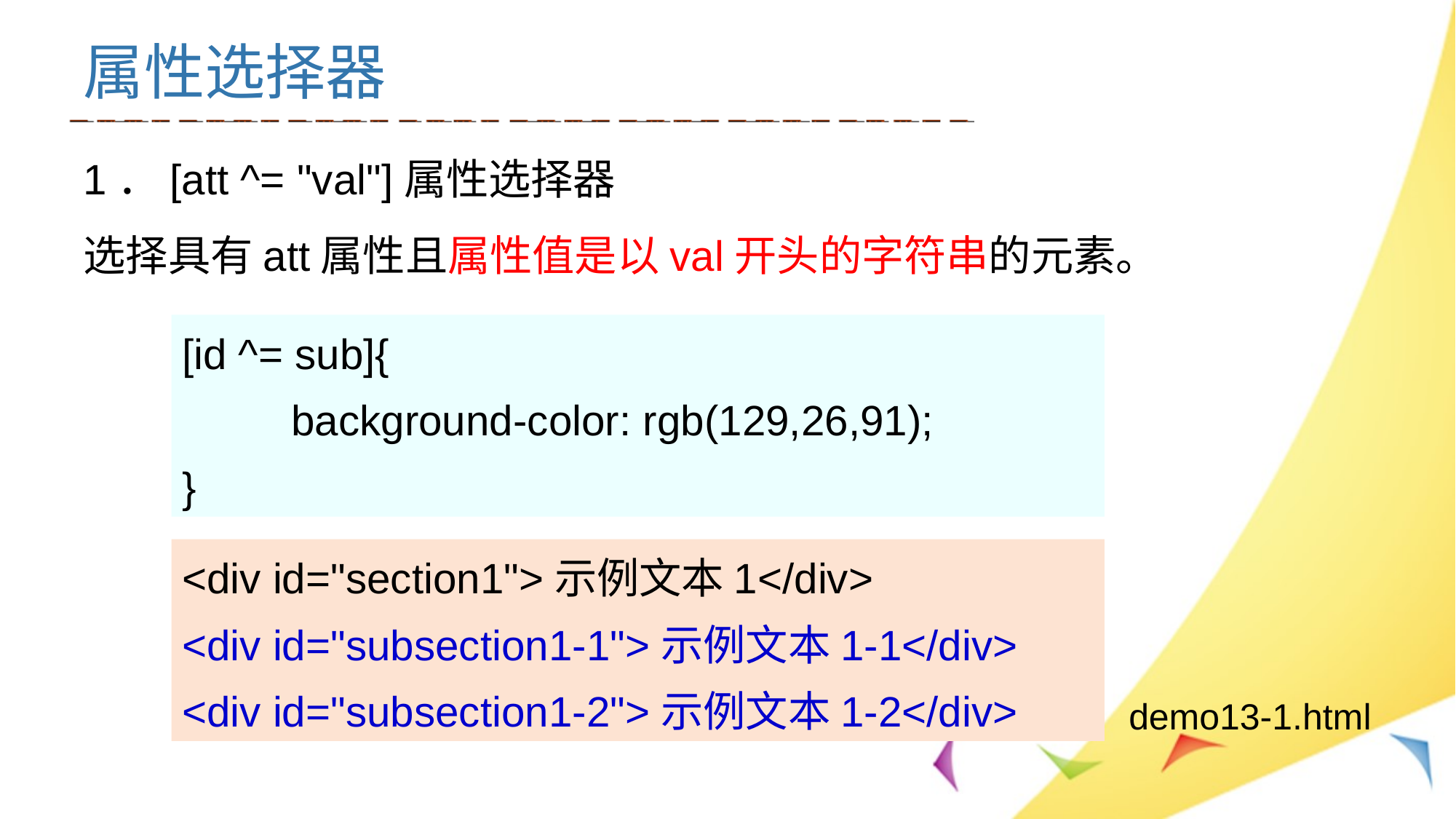

# 属性选择器
1．[att ^= "val"]属性选择器
选择具有att属性且属性值是以val开头的字符串的元素。
[id ^= sub]{
	background-color: rgb(129,26,91);
}
<div id="section1">示例文本1</div>
<div id="subsection1-1">示例文本1-1</div>
<div id="subsection1-2">示例文本1-2</div>
demo13-1.html